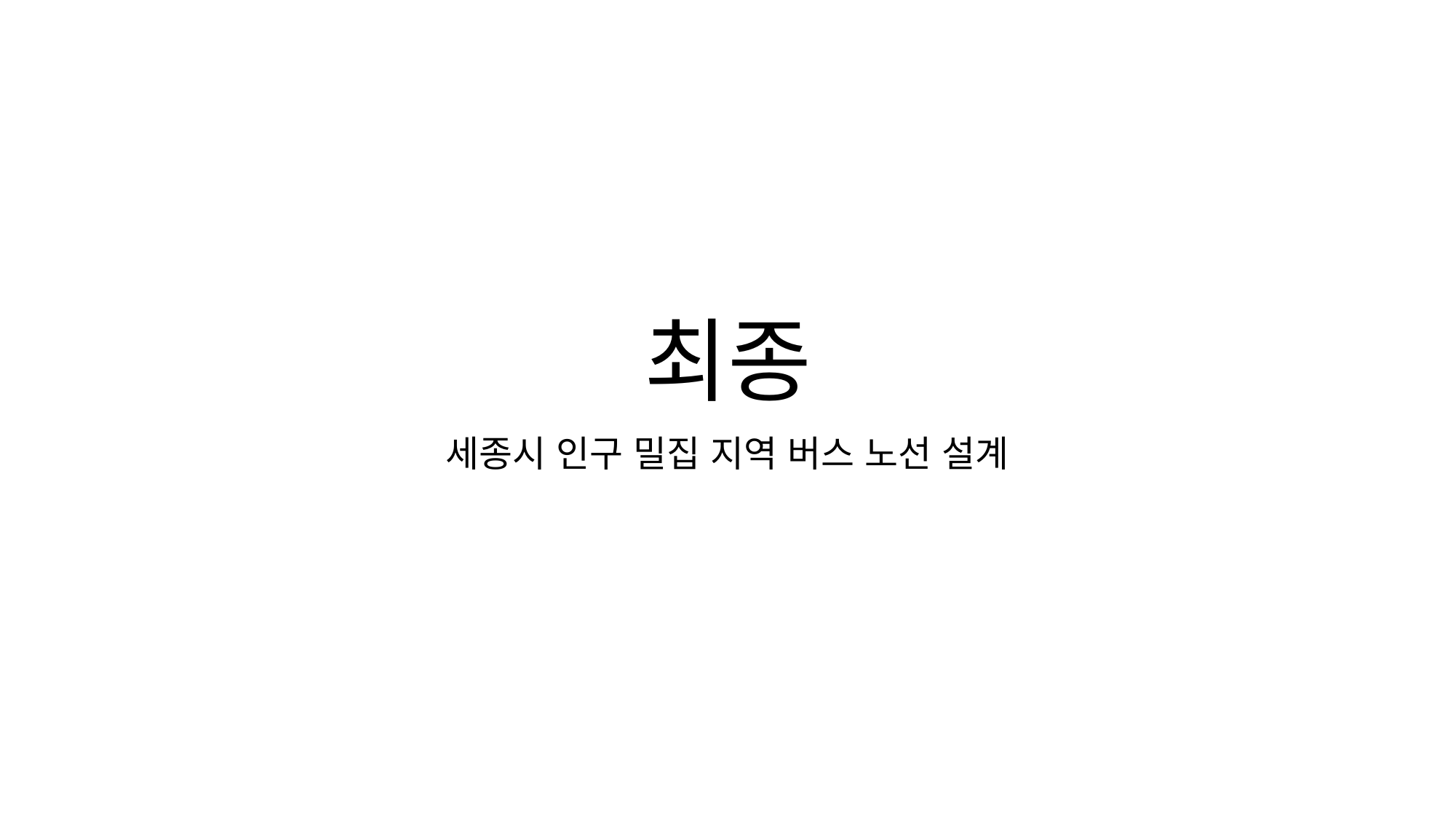

# 최종
세종시 인구 밀집 지역 버스 노선 설계